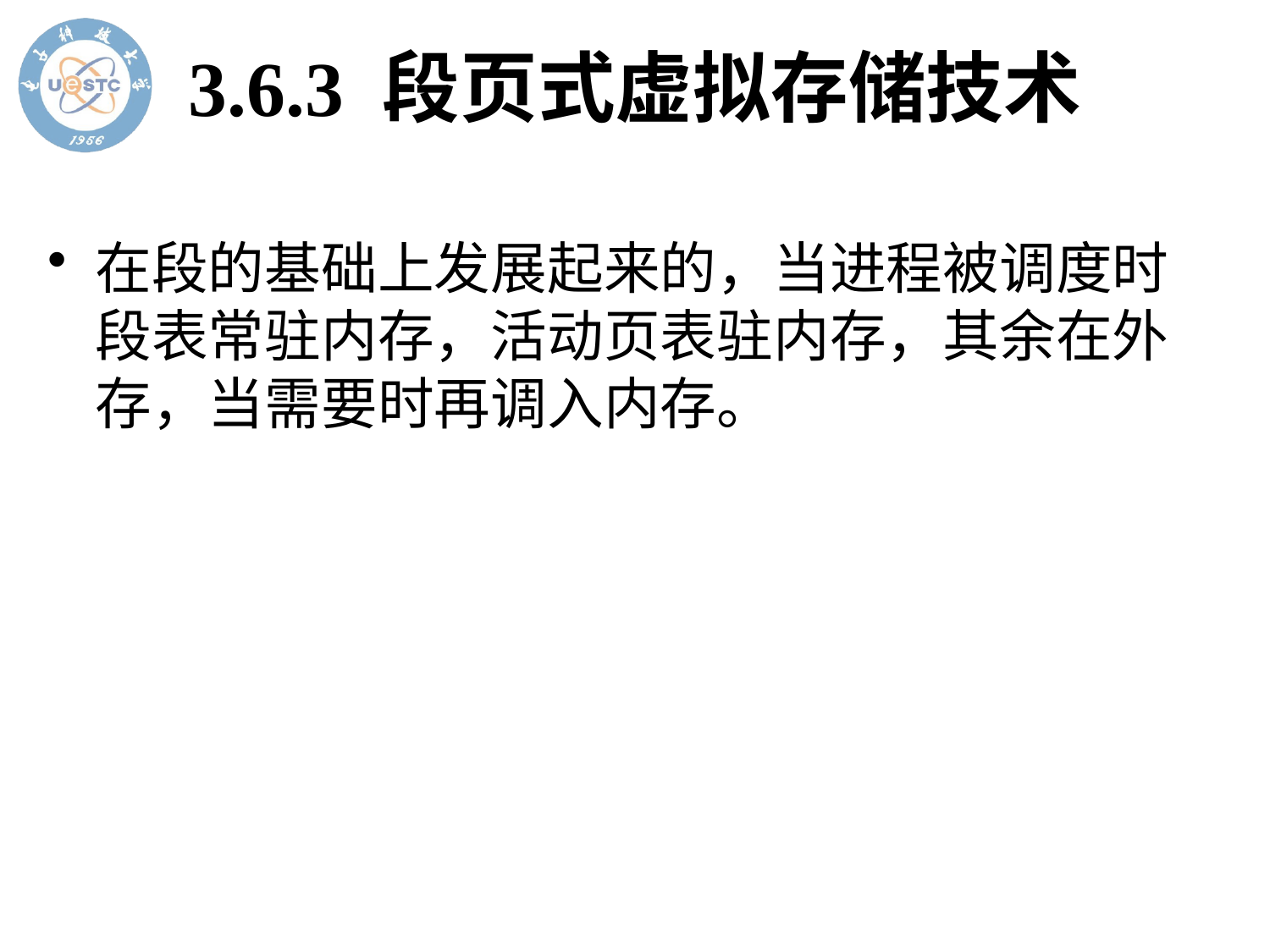

# 3.6.3 段页式虚拟存储技术
在段的基础上发展起来的，当进程被调度时段表常驻内存，活动页表驻内存，其余在外存，当需要时再调入内存。